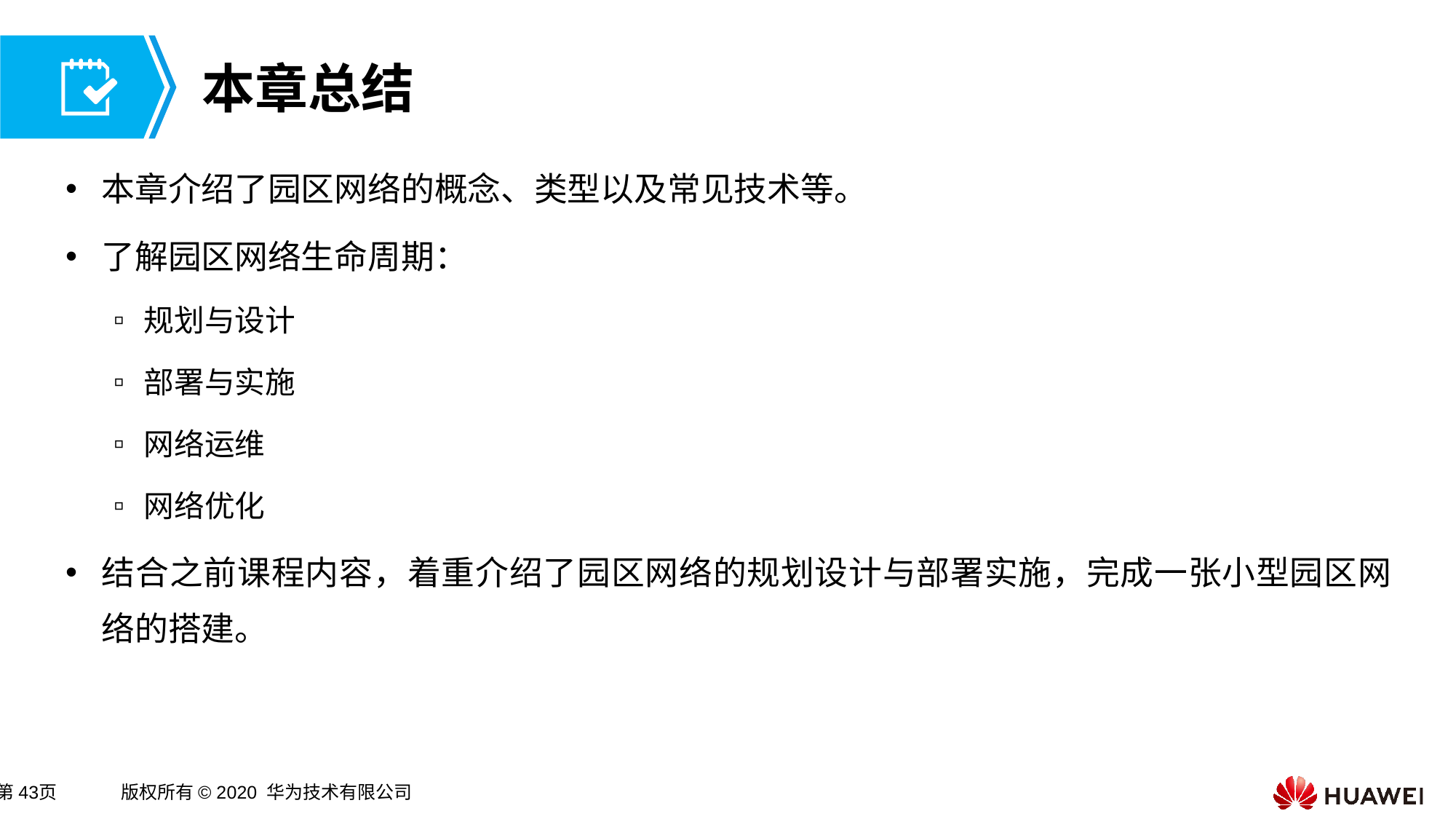

本章介绍了园区网络的概念、类型以及常见技术等。
了解园区网络生命周期：
规划与设计
部署与实施
网络运维
网络优化
结合之前课程内容，着重介绍了园区网络的规划设计与部署实施，完成一张小型园区网络的搭建。